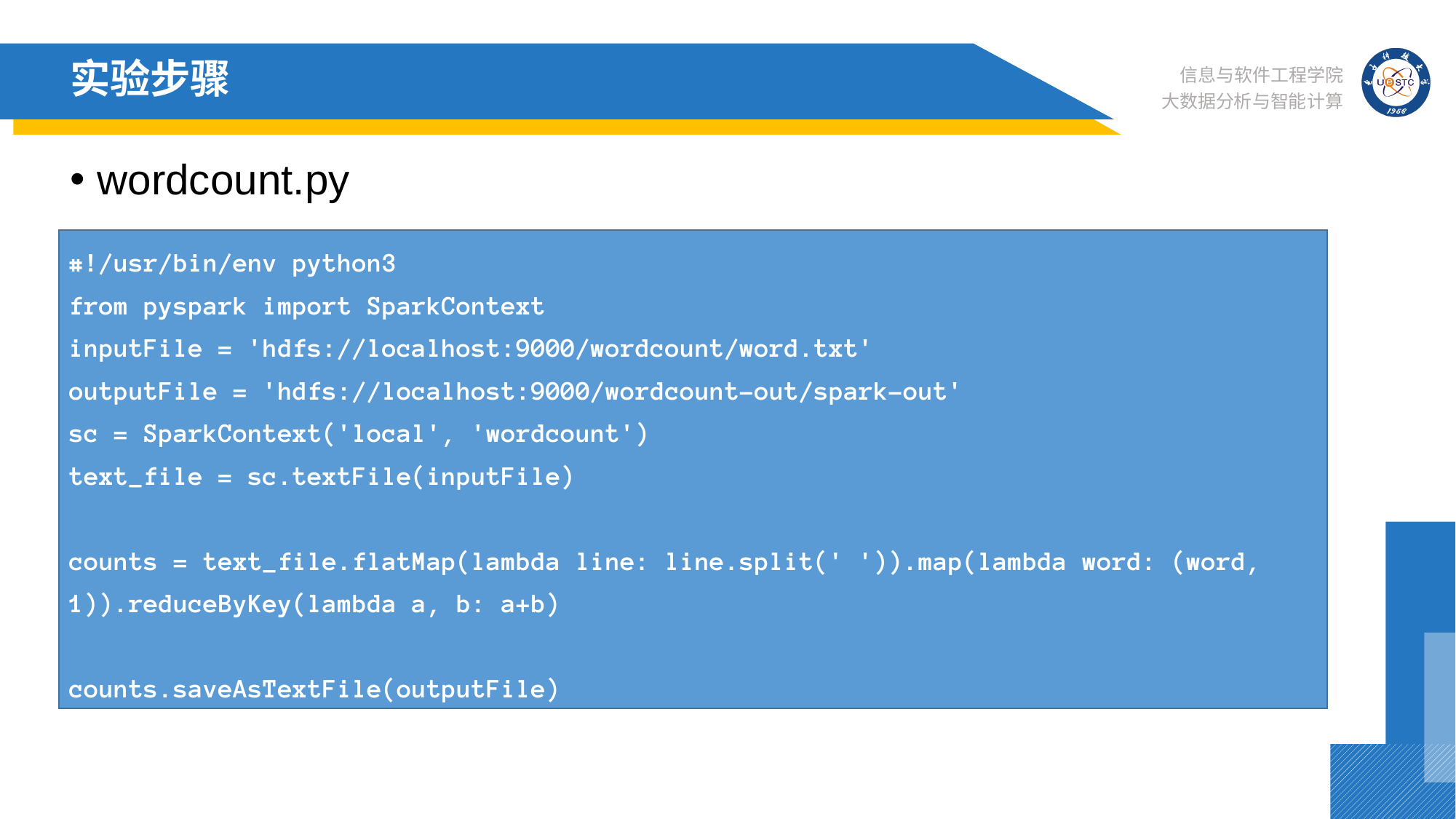

# 实验步骤
wordcount.py
#!/usr/bin/env python3
from pyspark import SparkContext
inputFile = 'hdfs://localhost:9000/wordcount/word.txt'
outputFile = 'hdfs://localhost:9000/wordcount-out/spark-out'
sc = SparkContext('local', 'wordcount')
text_file = sc.textFile(inputFile)

counts = text_file.flatMap(lambda line: line.split(' ')).map(lambda word: (word, 1)).reduceByKey(lambda a, b: a+b)

counts.saveAsTextFile(outputFile)